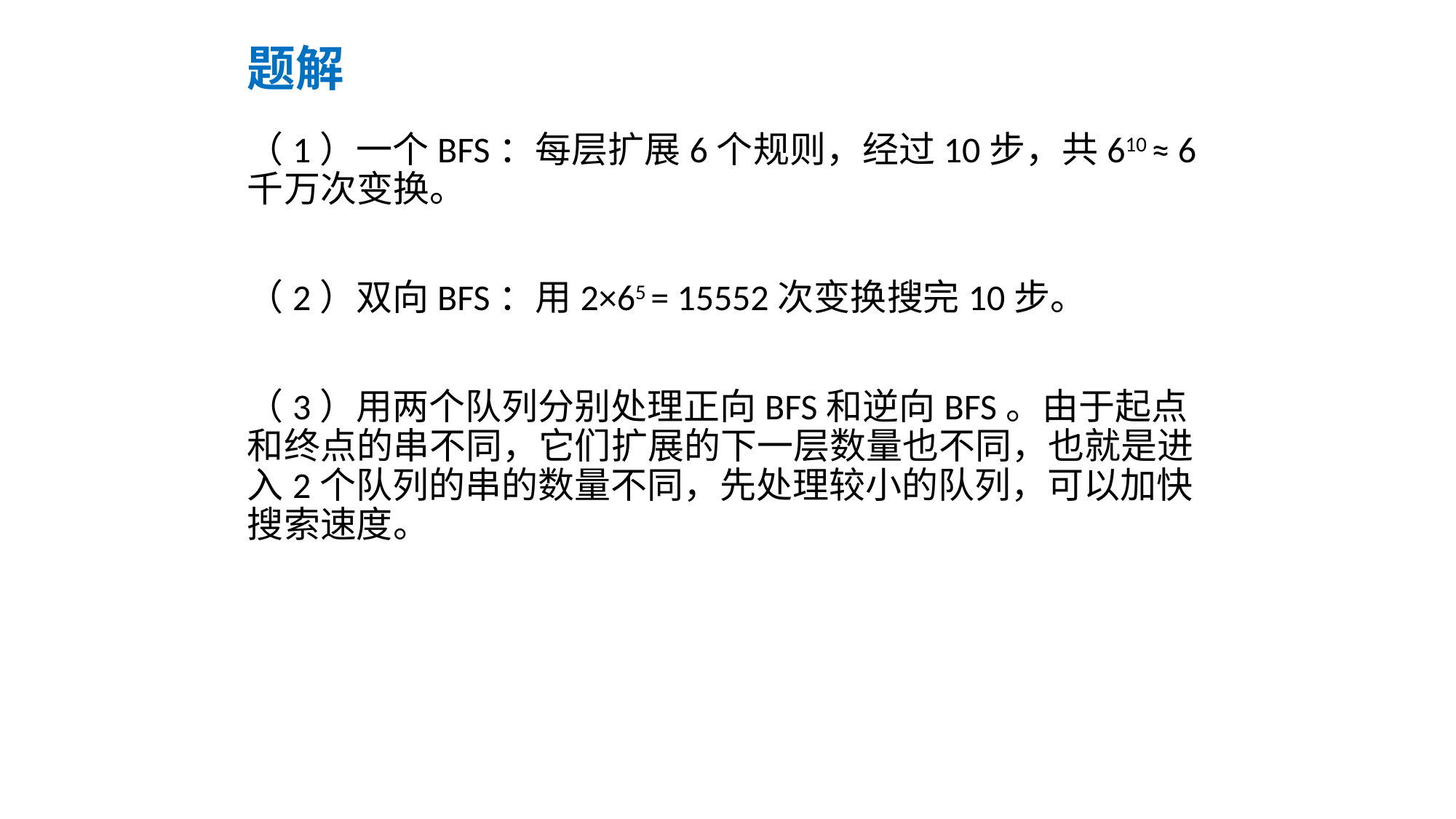

# 题解
（1）一个BFS：每层扩展6个规则，经过10步，共610 ≈ 6千万次变换。

（2）双向BFS：用2×65 = 15552次变换搜完10步。

（3）用两个队列分别处理正向BFS和逆向BFS。由于起点和终点的串不同，它们扩展的下一层数量也不同，也就是进入2个队列的串的数量不同，先处理较小的队列，可以加快搜索速度。